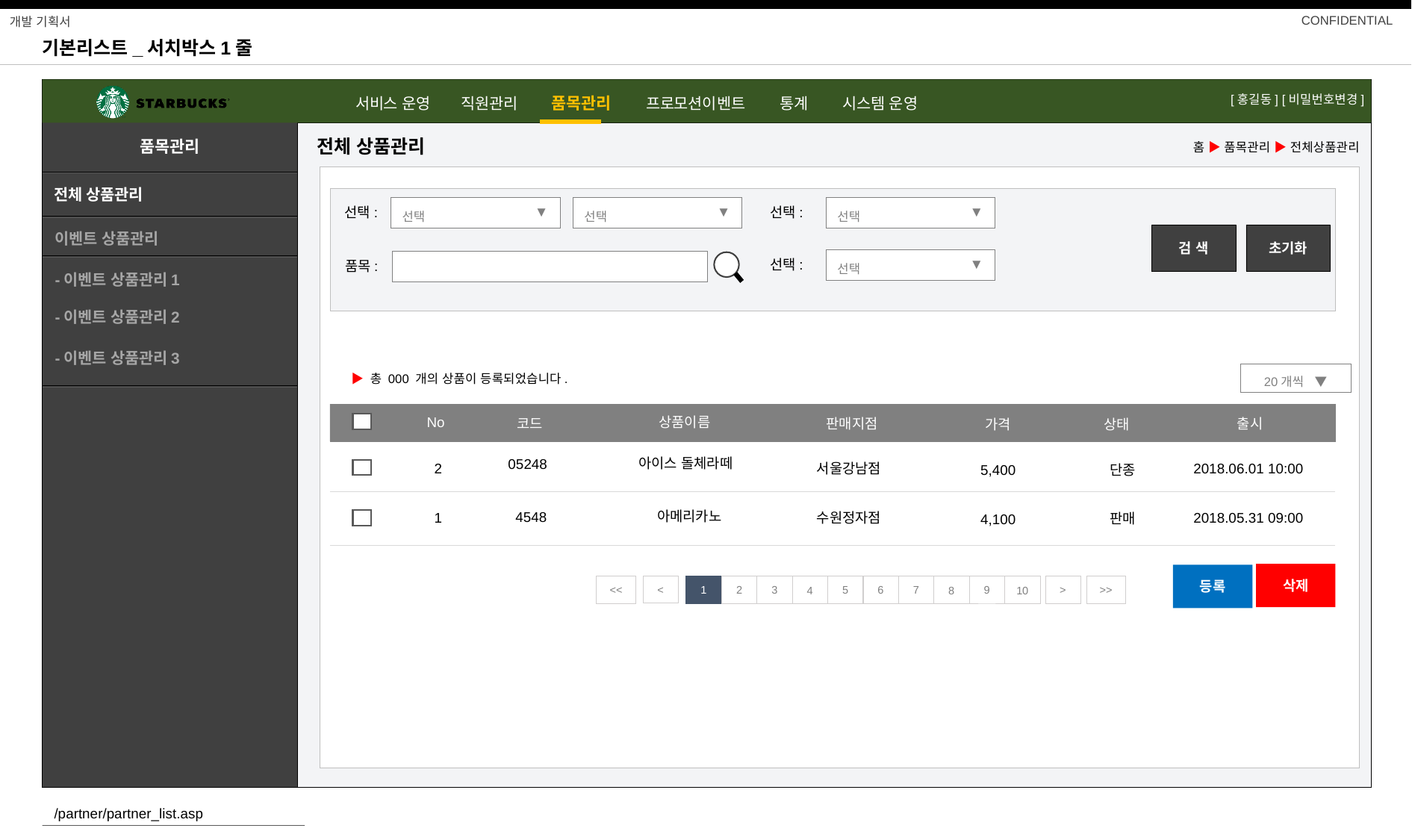

기본리스트_서치박스1줄
서비스 운영       직원관리        품목관리        프로모션이벤트        통계        시스템 운영
전체 상품관리
품목관리
홈 ▶ 품목관리 ▶ 전체상품관리

전체 상품관리

 ▼
 ▼
 ▼
선택
선택
선택
선택:
선택:
이벤트 상품관리
검 색
초기화
 ▼
선택
선택:

품목:

20개씩   ▼
 ▶ 총 000 개의 매출처가 검색되었습니다.
-이벤트 상품관리1
-이벤트 상품관리2
-이벤트 상품관리3
20개씩   ▼
 ▶ 총 000 개의 상품이 등록되었습니다.

No
상품이름
코드
판매지점
출시
가격
상태

아이스 돌체라떼
05248
2
서울강남점
2018.06.01 10:00
5,400
단종

아메리카노
4548
1
수원정자점
2018.05.31 09:00
판매
4,100

삭제
등록
<
2
>
>>
9
7
3
5
6
<<
1
10
4
8
/partner/partner_list.asp